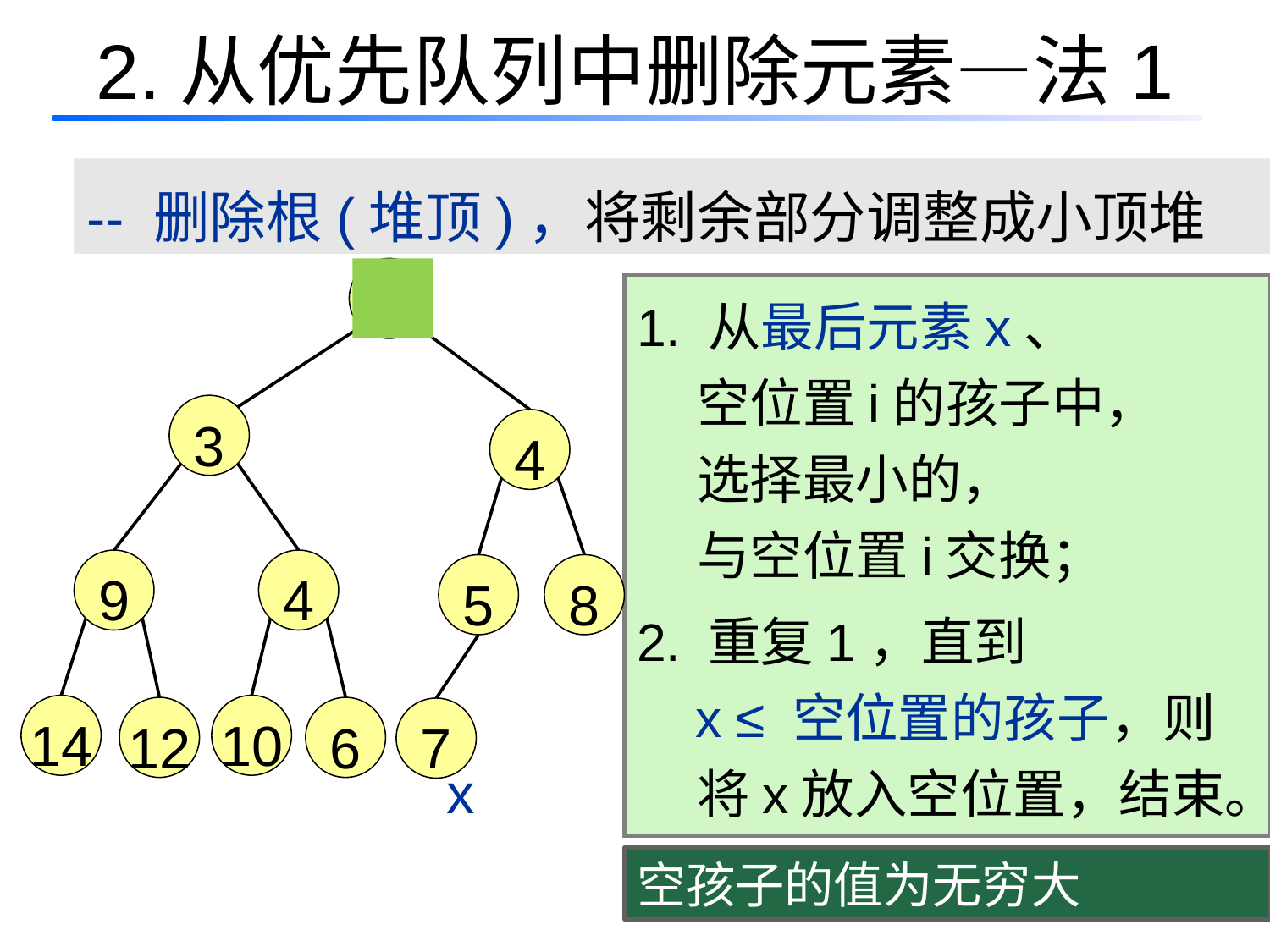

# 2.从优先队列中删除元素—法1

-- 删除根(堆顶)，将剩余部分调整成小顶堆
2

1. 从最后元素x、
    空位置i的孩子中，
    选择最小的，
    与空位置i交换；
2. 重复1，直到
    x ≤ 空位置的孩子，则
    将x放入空位置，结束。
3
4
9
4
5
8
14
10
12
6
7
x
空孩子的值为无穷大